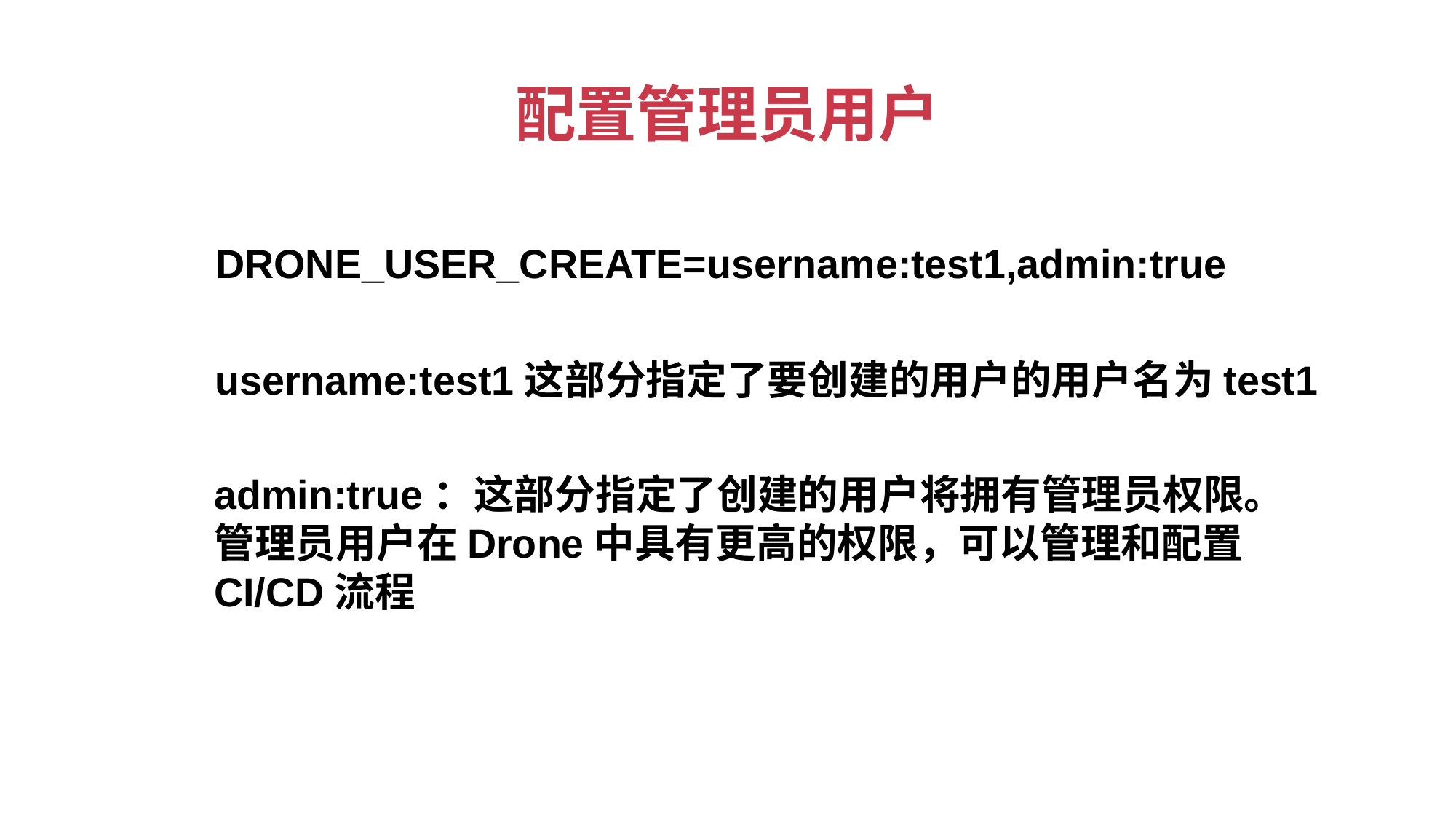

配置管理员用户
DRONE_USER_CREATE=username:test1,admin:true

username:test1这部分指定了要创建的用户的用户名为test1
admin:true：这部分指定了创建的用户将拥有管理员权限。
管理员用户在Drone中具有更高的权限，可以管理和配置CI/CD流程